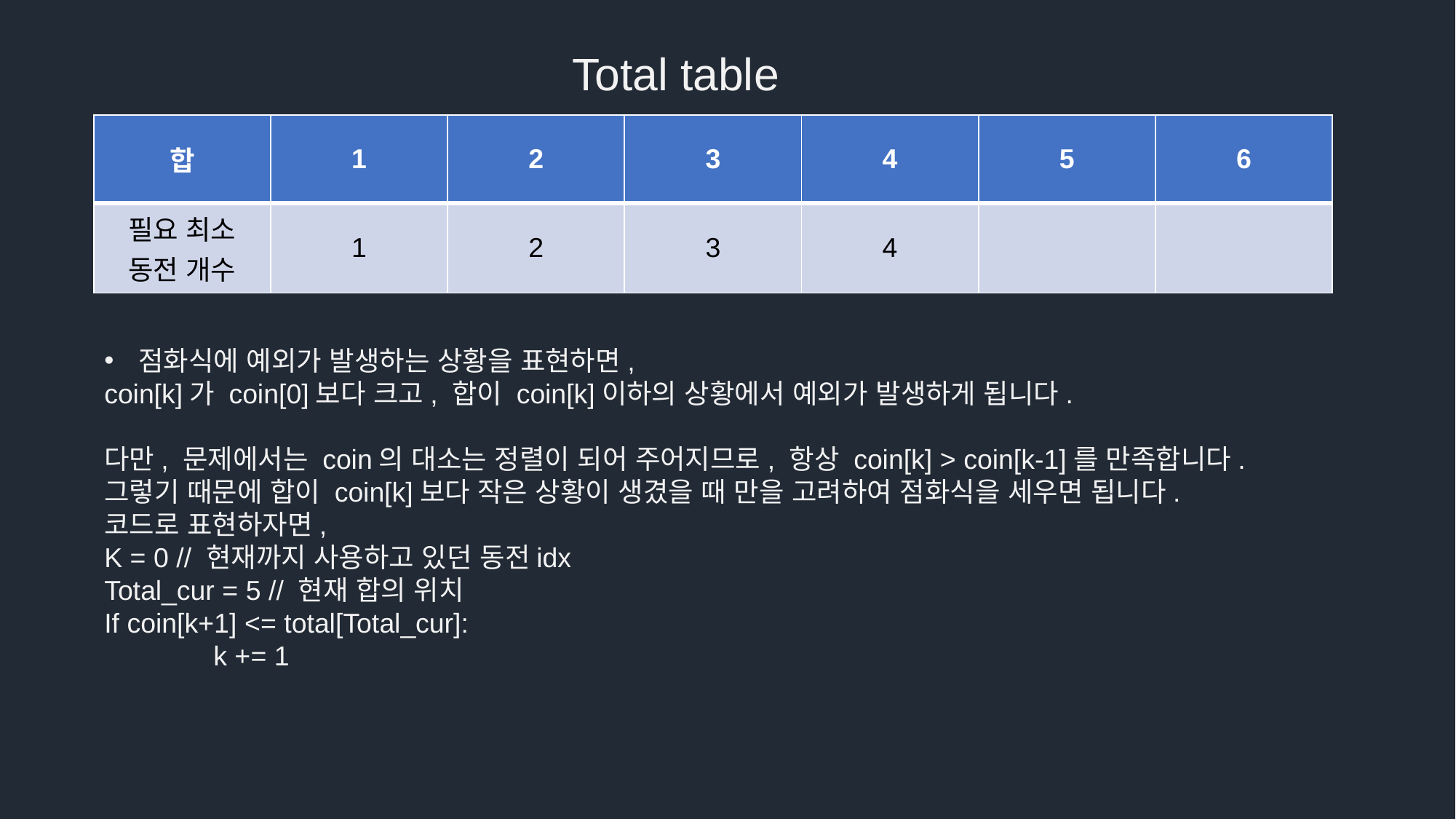

Total table
| 합 | 1 | 2 | 3 | 4 | 5 | 6 |
| --- | --- | --- | --- | --- | --- | --- |
| 필요 최소 동전 개수 | 1 | 2 | 3 | 4 |  |  |
점화식에 예외가 발생하는 상황을 표현하면,
coin[k]가 coin[0]보다 크고, 합이 coin[k]이하의 상황에서 예외가 발생하게 됩니다.

다만, 문제에서는 coin의 대소는 정렬이 되어 주어지므로, 항상 coin[k] > coin[k-1]를 만족합니다. 그렇기 때문에 합이 coin[k]보다 작은 상황이 생겼을 때 만을 고려하여 점화식을 세우면 됩니다.
코드로 표현하자면,
K = 0 // 현재까지 사용하고 있던 동전idx
Total_cur = 5 // 현재 합의 위치
If coin[k+1] <= total[Total_cur]:
	k += 1